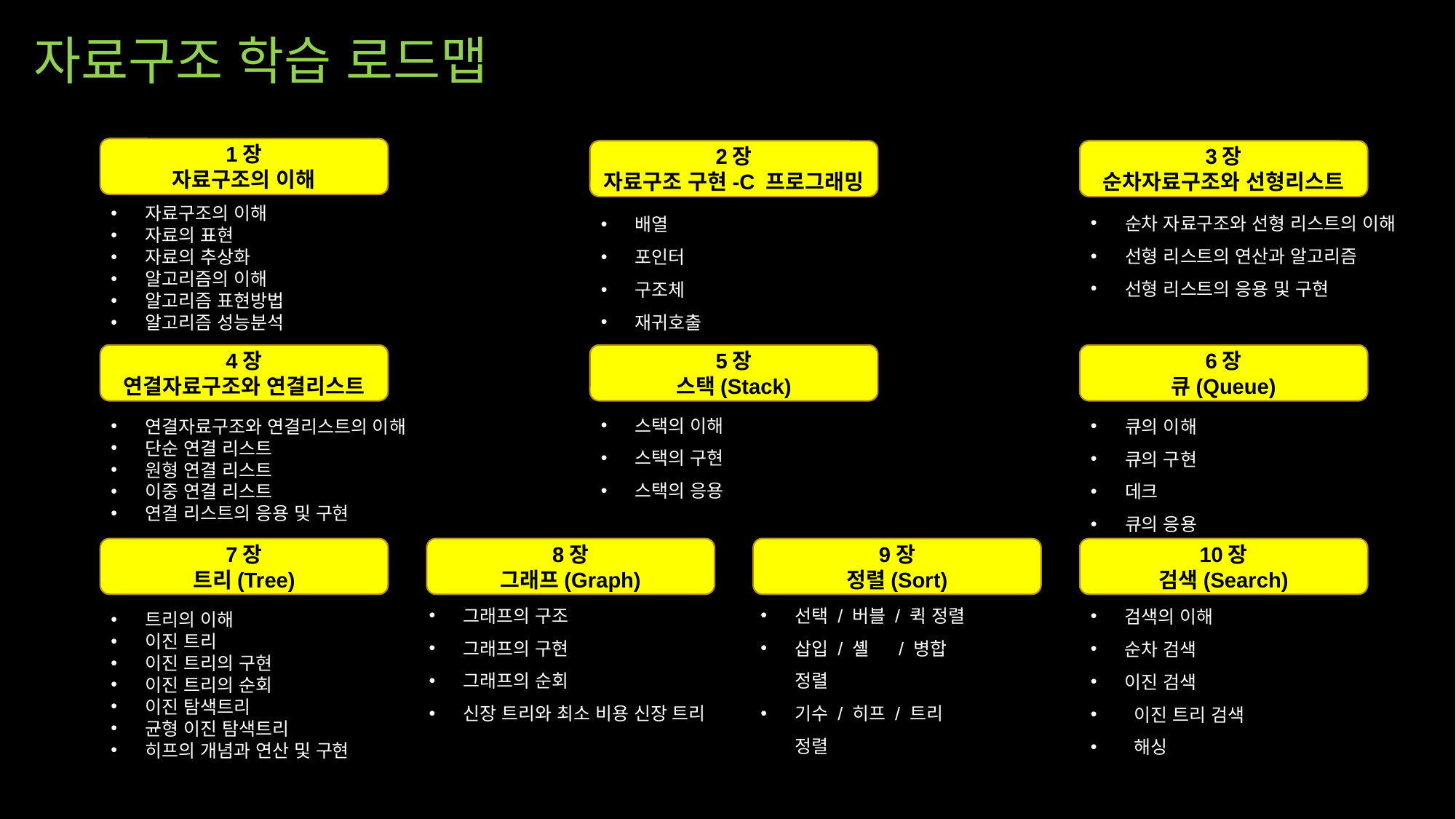

# 자료구조 학습 로드맵
1장
자료구조의 이해
2장
자료구조 구현-C 프로그래밍
3장
순차자료구조와 선형리스트
순차 자료구조와 선형 리스트의 이해
선형 리스트의 연산과 알고리즘
선형 리스트의 응용 및 구현
자료구조의 이해
자료의 표현
자료의 추상화
알고리즘의 이해
알고리즘 표현방법
알고리즘 성능분석
배열
포인터
구조체
재귀호출
4장
연결자료구조와 연결리스트
5장
스택(Stack)
6장
큐(Queue)
스택의 이해
스택의 구현
스택의 응용
연결자료구조와 연결리스트의 이해
단순 연결 리스트
원형 연결 리스트
이중 연결 리스트
연결 리스트의 응용 및 구현
큐의 이해
큐의 구현
데크
큐의 응용
7장
트리(Tree)
8장
그래프(Graph)
9장
정렬(Sort)
10장
검색(Search)
트리의 이해
이진 트리
이진 트리의 구현
이진 트리의 순회
이진 탐색트리
균형 이진 탐색트리
히프의 개념과 연산 및 구현
그래프의 구조
그래프의 구현
그래프의 순회
신장 트리와 최소 비용 신장 트리
정렬의 이해
선택 / 버블 / 퀵 정렬
삽입 / 셸     / 병합 정렬
기수 / 히프 / 트리 정렬
검색의 이해
순차 검색
이진 검색
 이진 트리 검색
 해싱